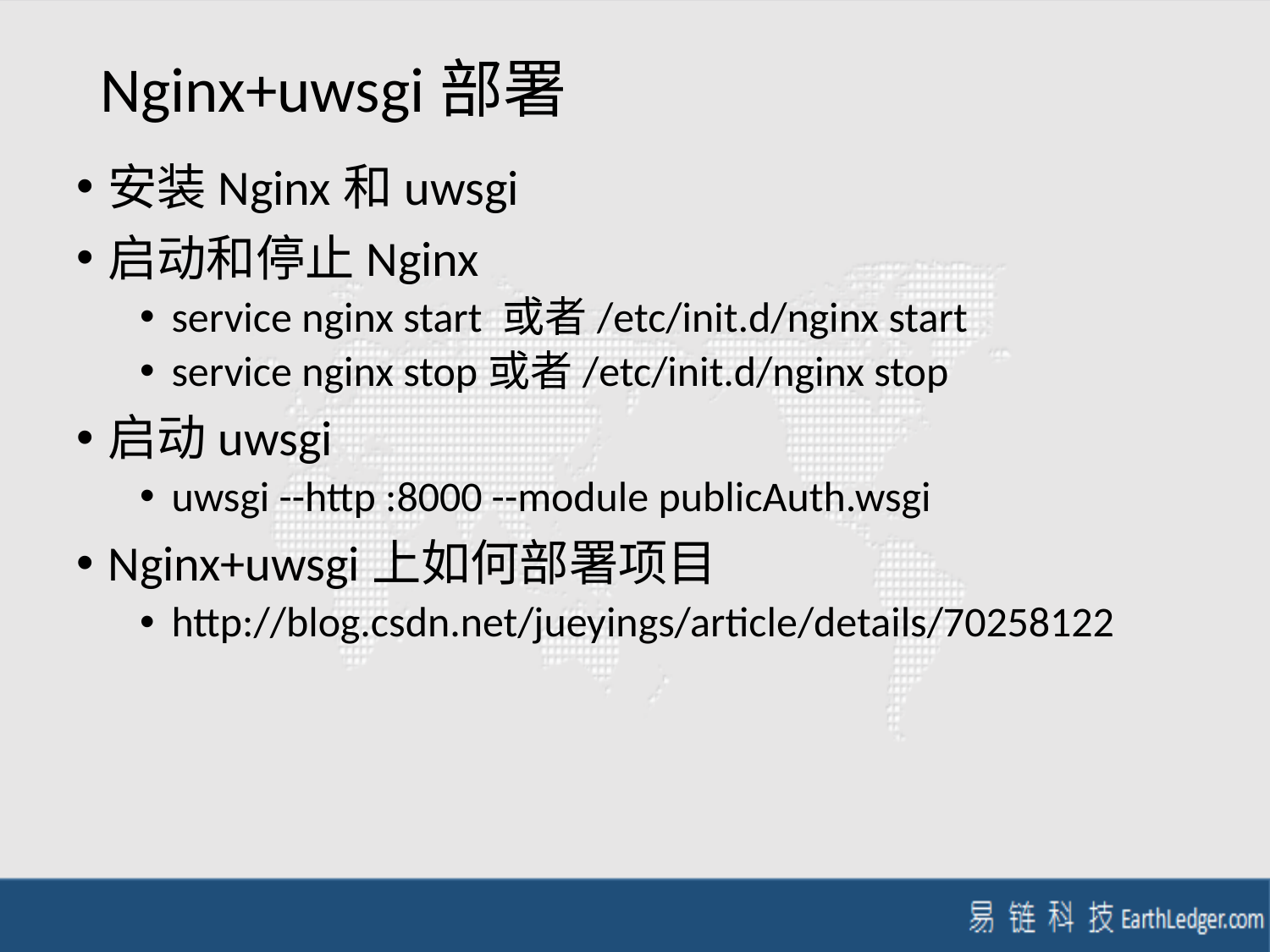

# Nginx+uwsgi部署
安装Nginx和uwsgi
启动和停止Nginx
service nginx start 或者/etc/init.d/nginx start
service nginx stop或者/etc/init.d/nginx stop
启动uwsgi
uwsgi --http :8000 --module publicAuth.wsgi
Nginx+uwsgi上如何部署项目
http://blog.csdn.net/jueyings/article/details/70258122